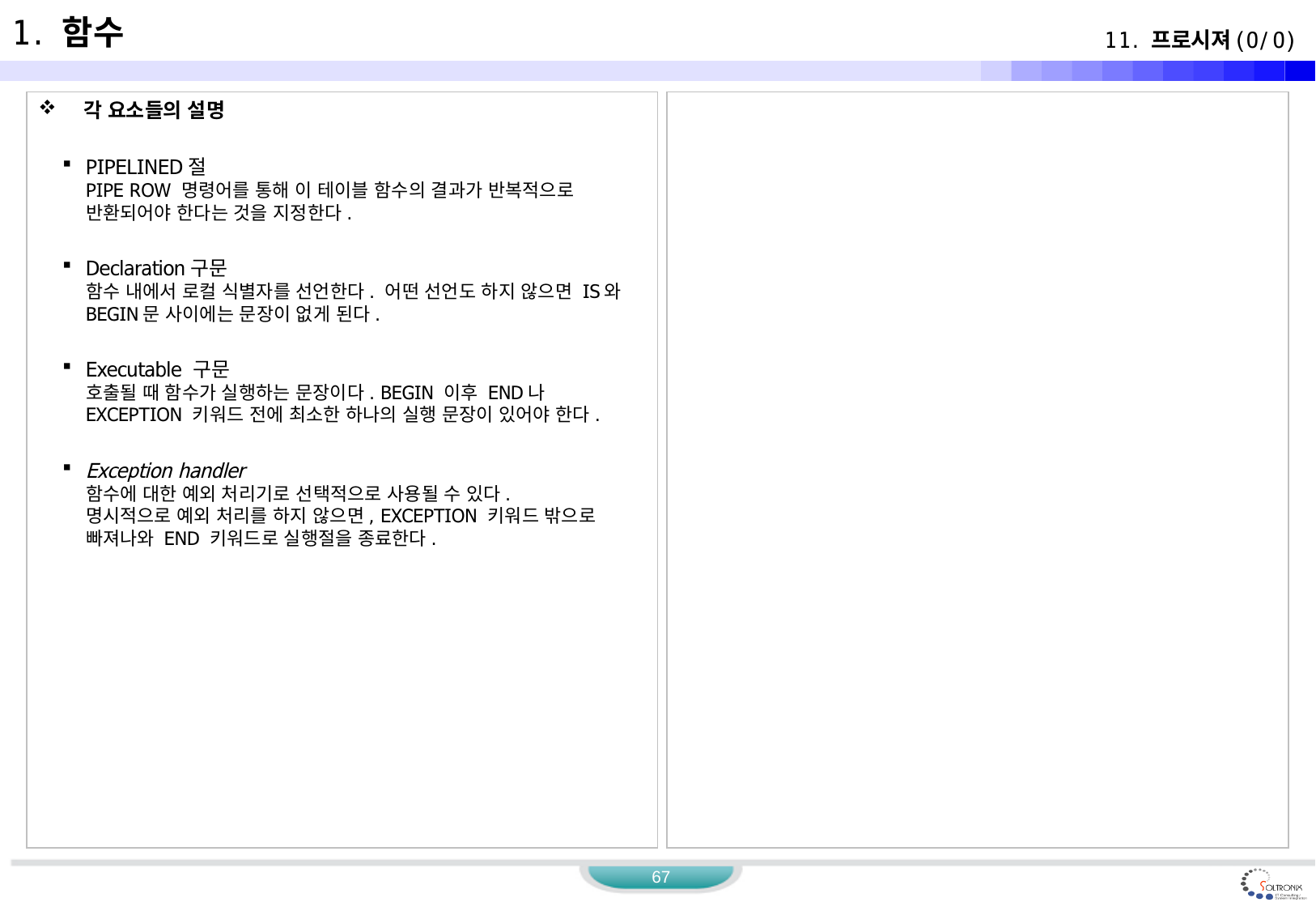

1. 함수
11. 프로시져(0/0)
  각 요소들의 설명

PIPELINED절
PIPE ROW 명령어를 통해 이 테이블 함수의 결과가 반복적으로 반환되어야 한다는 것을 지정한다.

Declaration구문
함수 내에서 로컬 식별자를 선언한다. 어떤 선언도 하지 않으면 IS와 BEGIN문 사이에는 문장이 없게 된다.

Executable 구문
호출될 때 함수가 실행하는 문장이다. BEGIN 이후 END나 EXCEPTION 키워드 전에 최소한 하나의 실행 문장이 있어야 한다.

Exception handler
함수에 대한 예외 처리기로 선택적으로 사용될 수 있다.
명시적으로 예외 처리를 하지 않으면, EXCEPTION 키워드 밖으로 빠져나와 END 키워드로 실행절을 종료한다.